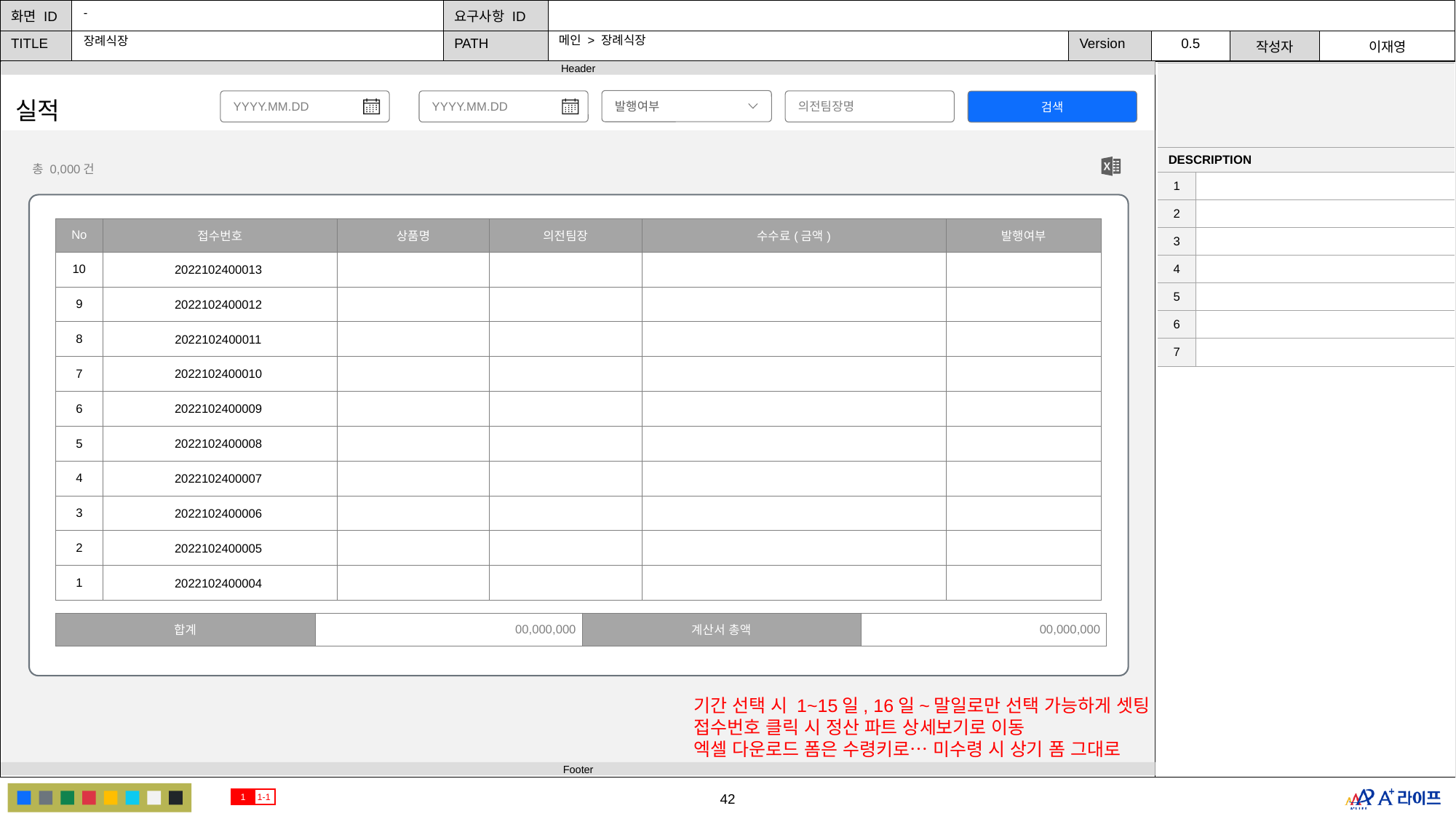

-

메인 > 장례식장
장례식장
|  |  |
| --- | --- |
| DESCRIPTION |  |
| 1 |  |
| 2 |  |
| 3 |  |
| 4 |  |
| 5 |  |
| 6 |  |
| 7 |  |
발행여부

YYYY.MM.DD

YYYY.MM.DD

의전팀장명
검색
실적
총 0,000건

| No | 접수번호 | 상품명 | 의전팀장 | 수수료(금액) | 발행여부 |
| --- | --- | --- | --- | --- | --- |
| 10 | 2022102400013 |  |  |  |  |
| 9 | 2022102400012 |  |  |  |  |
| 8 | 2022102400011 |  |  |  |  |
| 7 | 2022102400010 |  |  |  |  |
| 6 | 2022102400009 |  |  |  |  |
| 5 | 2022102400008 |  |  |  |  |
| 4 | 2022102400007 |  |  |  |  |
| 3 | 2022102400006 |  |  |  |  |
| 2 | 2022102400005 |  |  |  |  |
| 1 | 2022102400004 |  |  |  |  |
| 합계 | 00,000,000 | 계산서 총액 | 00,000,000 |
| --- | --- | --- | --- |
기간 선택 시 1~15일, 16일~말일로만 선택 가능하게 셋팅
접수번호 클릭 시 정산 파트 상세보기로 이동
엑셀 다운로드 폼은 수령키로… 미수령 시 상기 폼 그대로
1
1-1